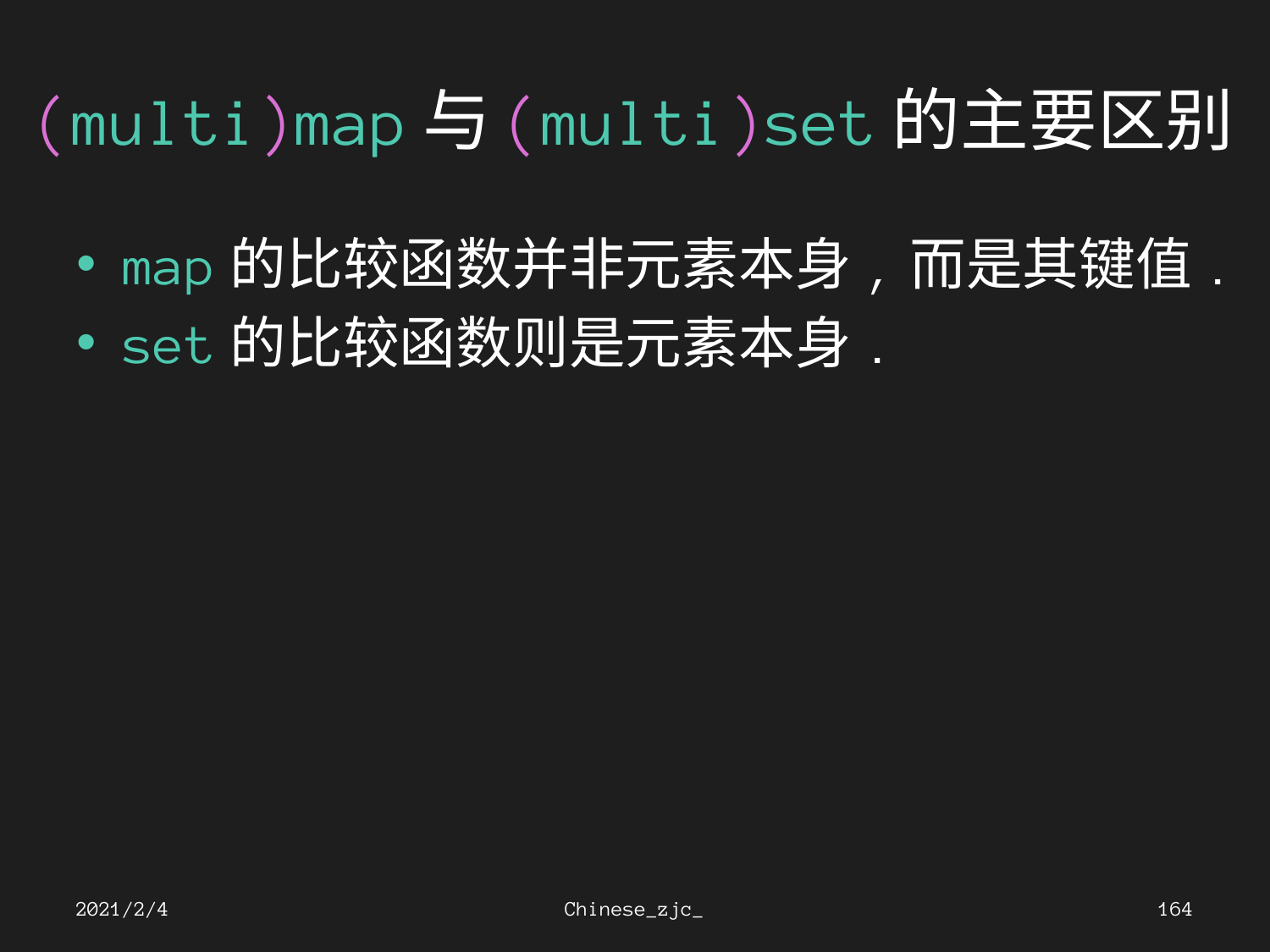

# (multi)map与(multi)set的主要区别
map的比较函数并非元素本身,而是其键值.
set的比较函数则是元素本身.
2021/2/4
Chinese_zjc_
164